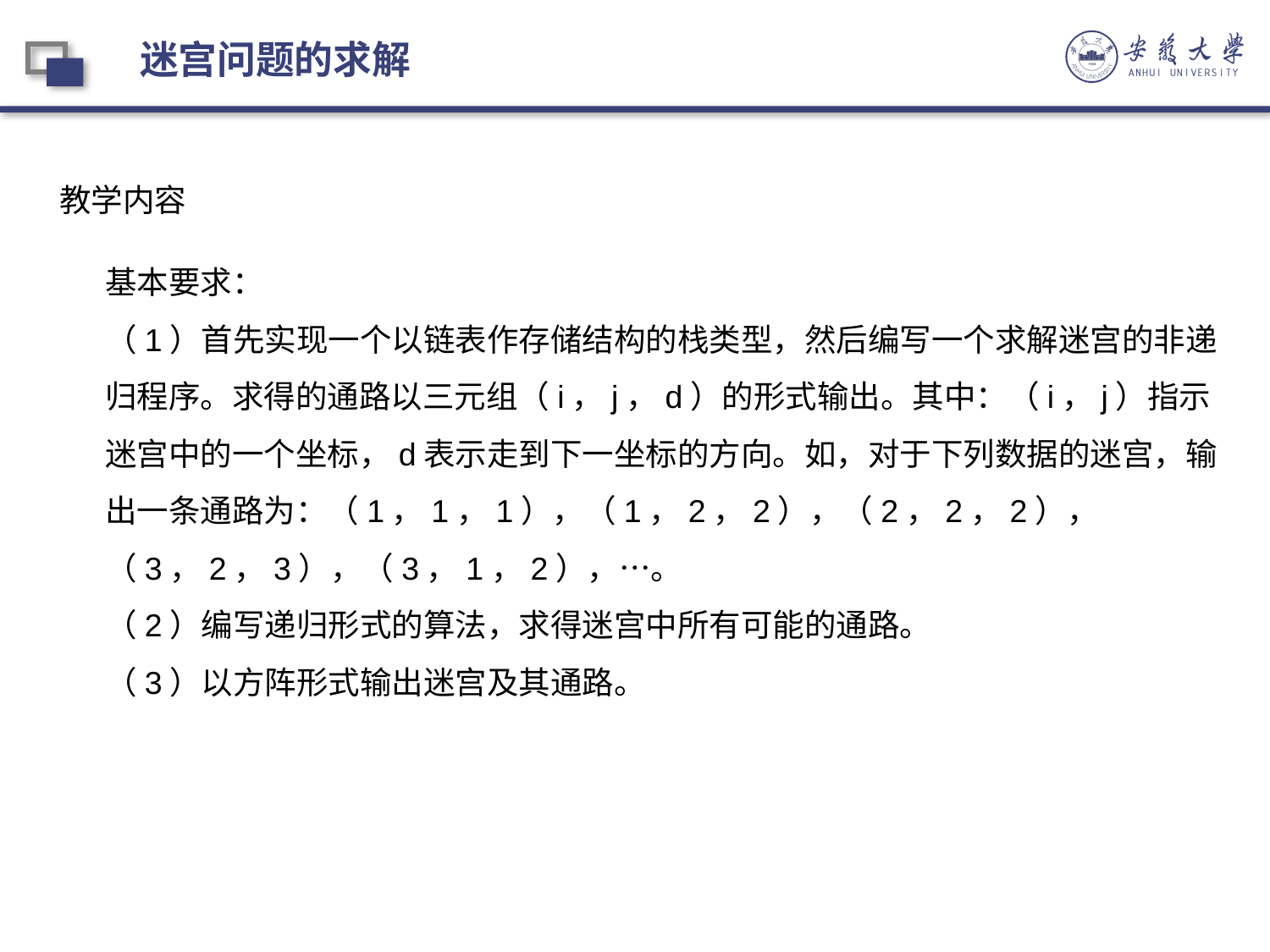

迷宫问题的求解
教学内容
E
基本要求：
（1）首先实现一个以链表作存储结构的栈类型，然后编写一个求解迷宫的非递归程序。求得的通路以三元组（i，j，d）的形式输出。其中：（i，j）指示迷宫中的一个坐标，d表示走到下一坐标的方向。如，对于下列数据的迷宫，输出一条通路为：（1，1，1），（1，2，2），（2，2，2），（3，2，3），（3，1，2），…。
（2）编写递归形式的算法，求得迷宫中所有可能的通路。
（3）以方阵形式输出迷宫及其通路。